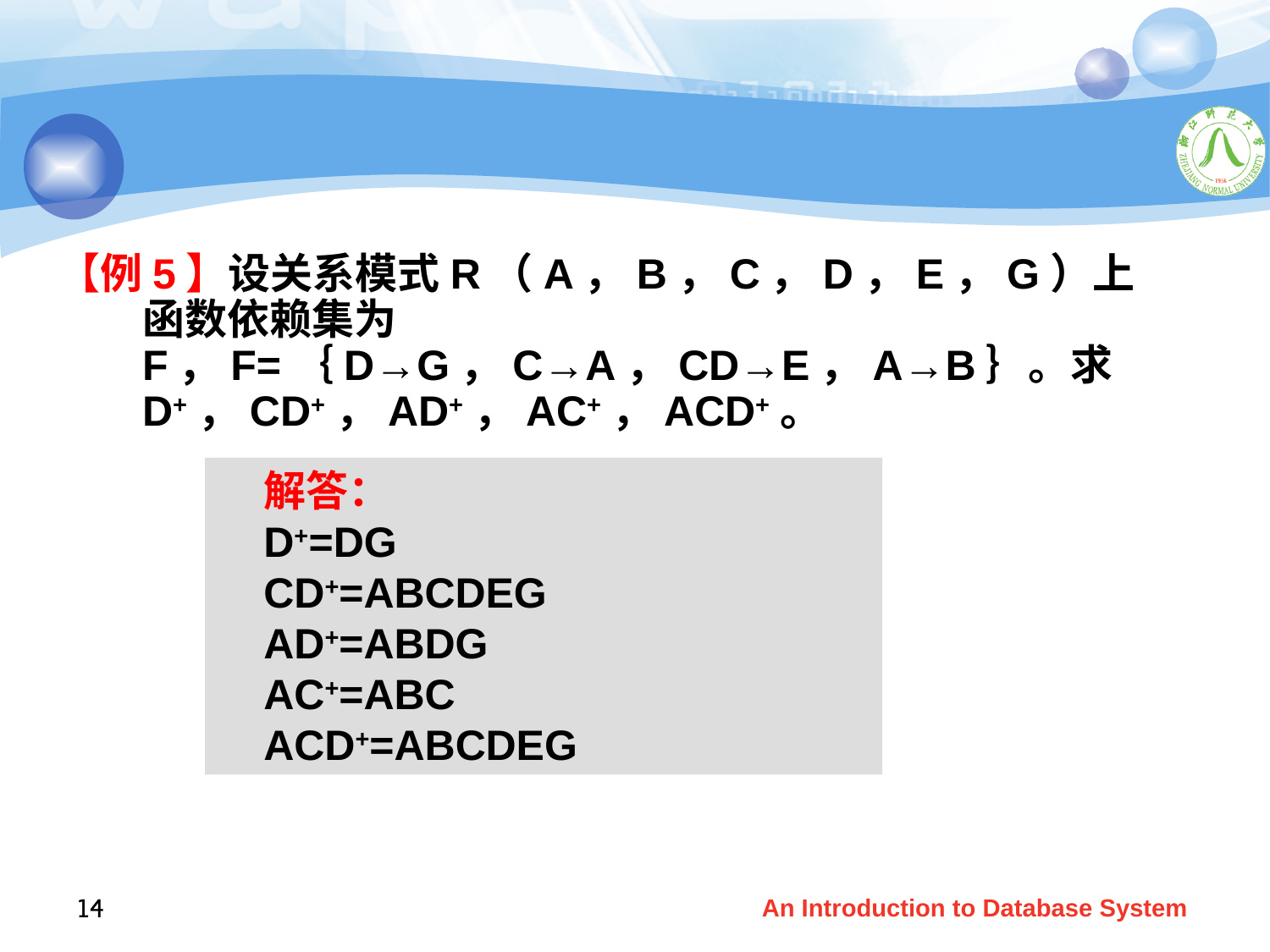

【例5】设关系模式R（A，B，C，D，E，G）上函数依赖集为F，F=｛D→G，C→A，CD→E，A→B｝。求D+，CD+，AD+，AC+，ACD+。
解答：
D+=DG
CD+=ABCDEG
AD+=ABDG
AC+=ABC
ACD+=ABCDEG
14
An Introduction to Database System